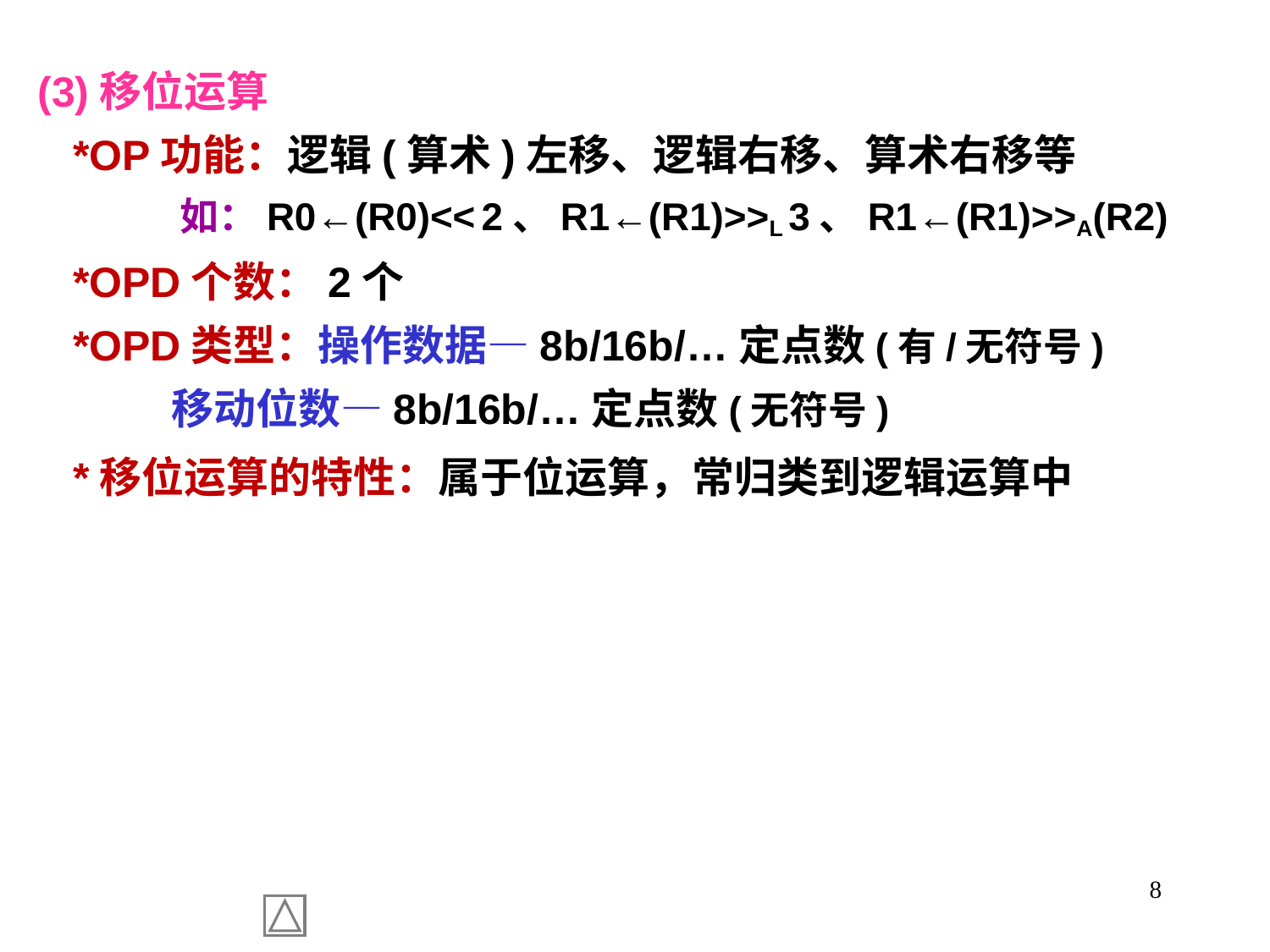

(3)移位运算
   *OP功能：逻辑(算术)左移、逻辑右移、算术右移等
               如：R0←(R0)<< 2、R1←(R1)>>L 3、R1←(R1)>>A(R2)
   *OPD个数：2个
   *OPD类型：操作数据—8b/16b/…定点数(有/无符号)
             移动位数—8b/16b/…定点数(无符号)
   *移位运算的特性：属于位运算，常归类到逻辑运算中
8